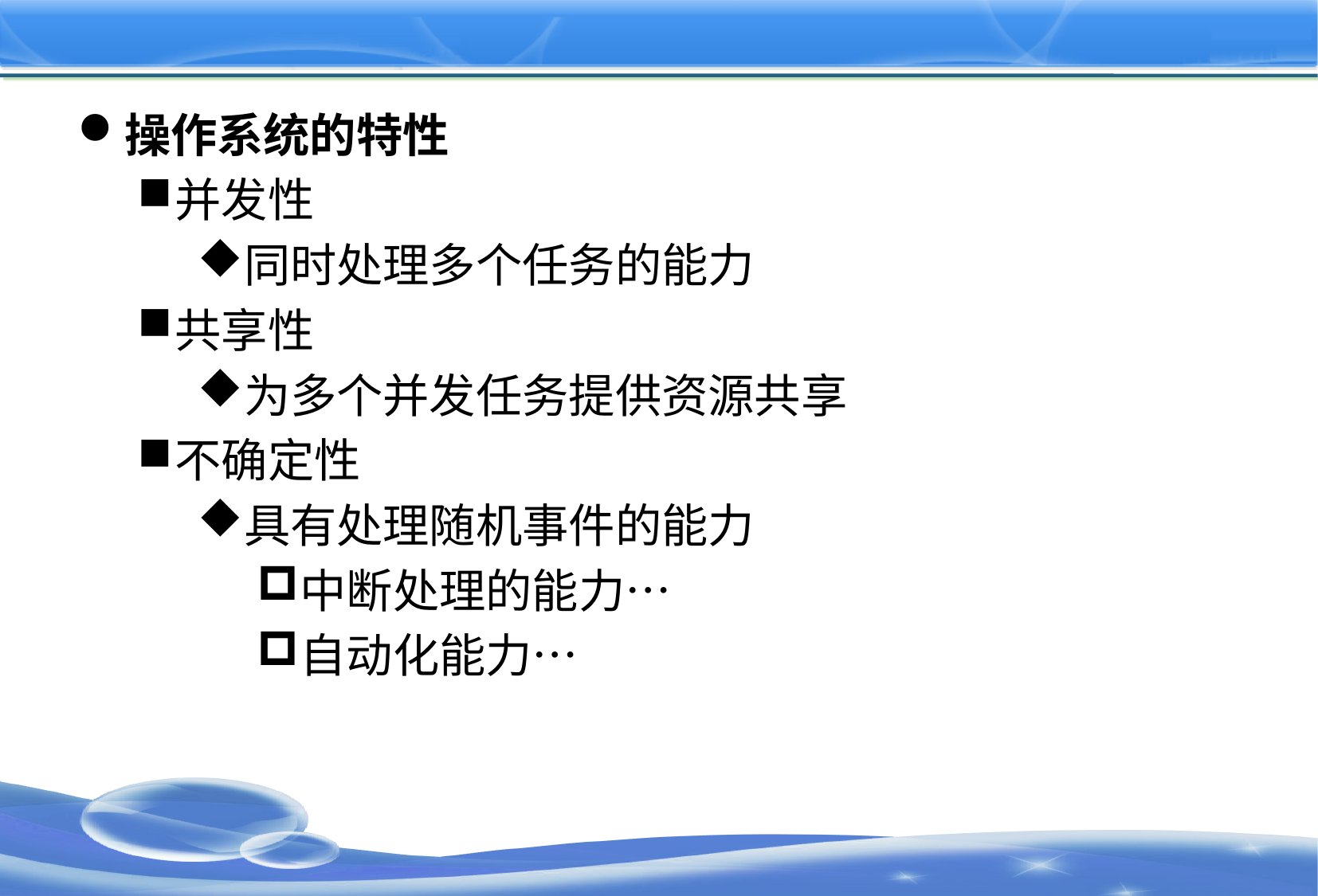

#
操作系统的特性
并发性
同时处理多个任务的能力
共享性
为多个并发任务提供资源共享
不确定性
具有处理随机事件的能力
中断处理的能力…
自动化能力…